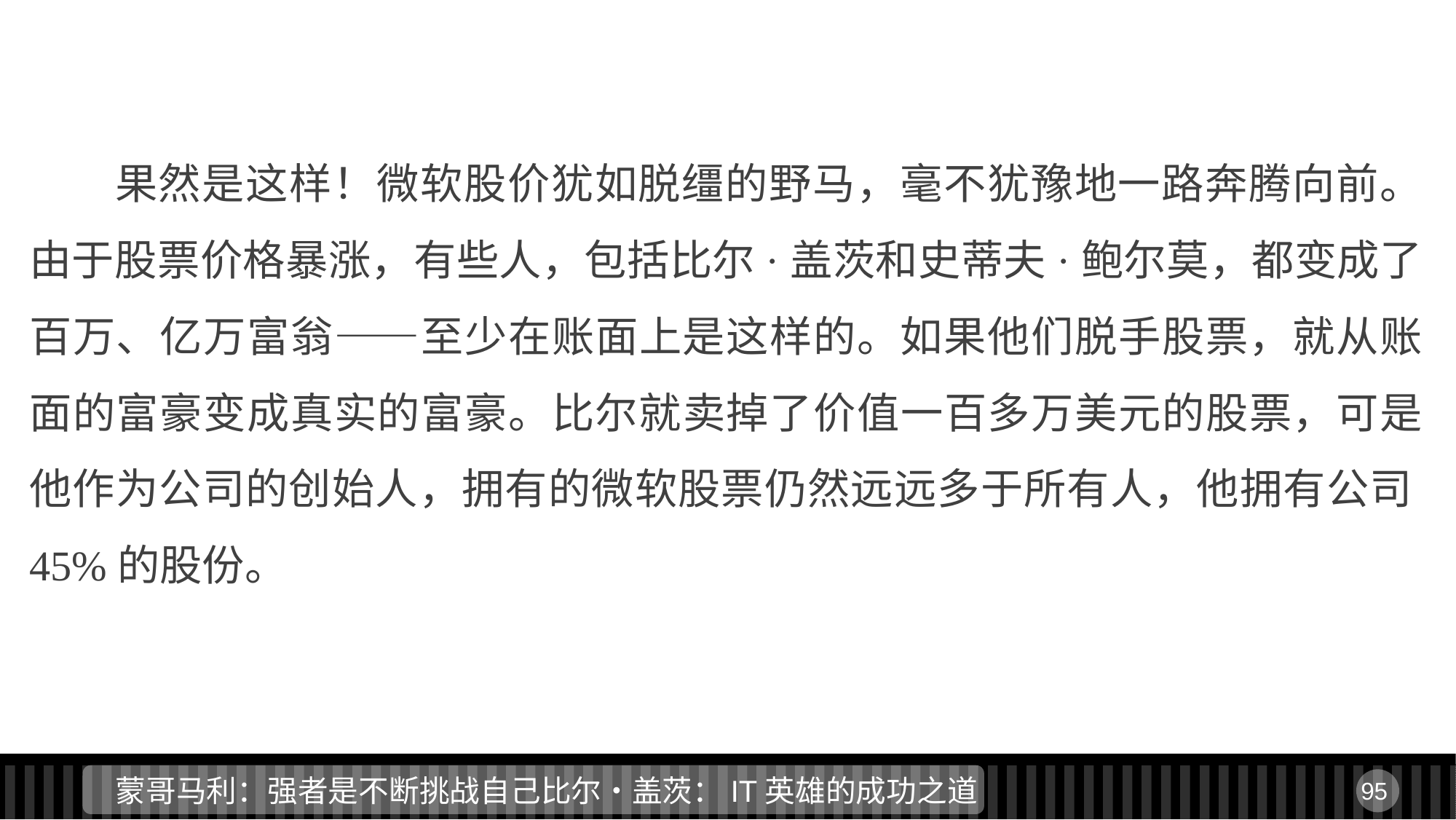

果然是这样！微软股价犹如脱缰的野马，毫不犹豫地一路奔腾向前。由于股票价格暴涨，有些人，包括比尔·盖茨和史蒂夫·鲍尔莫，都变成了百万、亿万富翁——至少在账面上是这样的。如果他们脱手股票，就从账面的富豪变成真实的富豪。比尔就卖掉了价值一百多万美元的股票，可是他作为公司的创始人，拥有的微软股票仍然远远多于所有人，他拥有公司45%的股份。